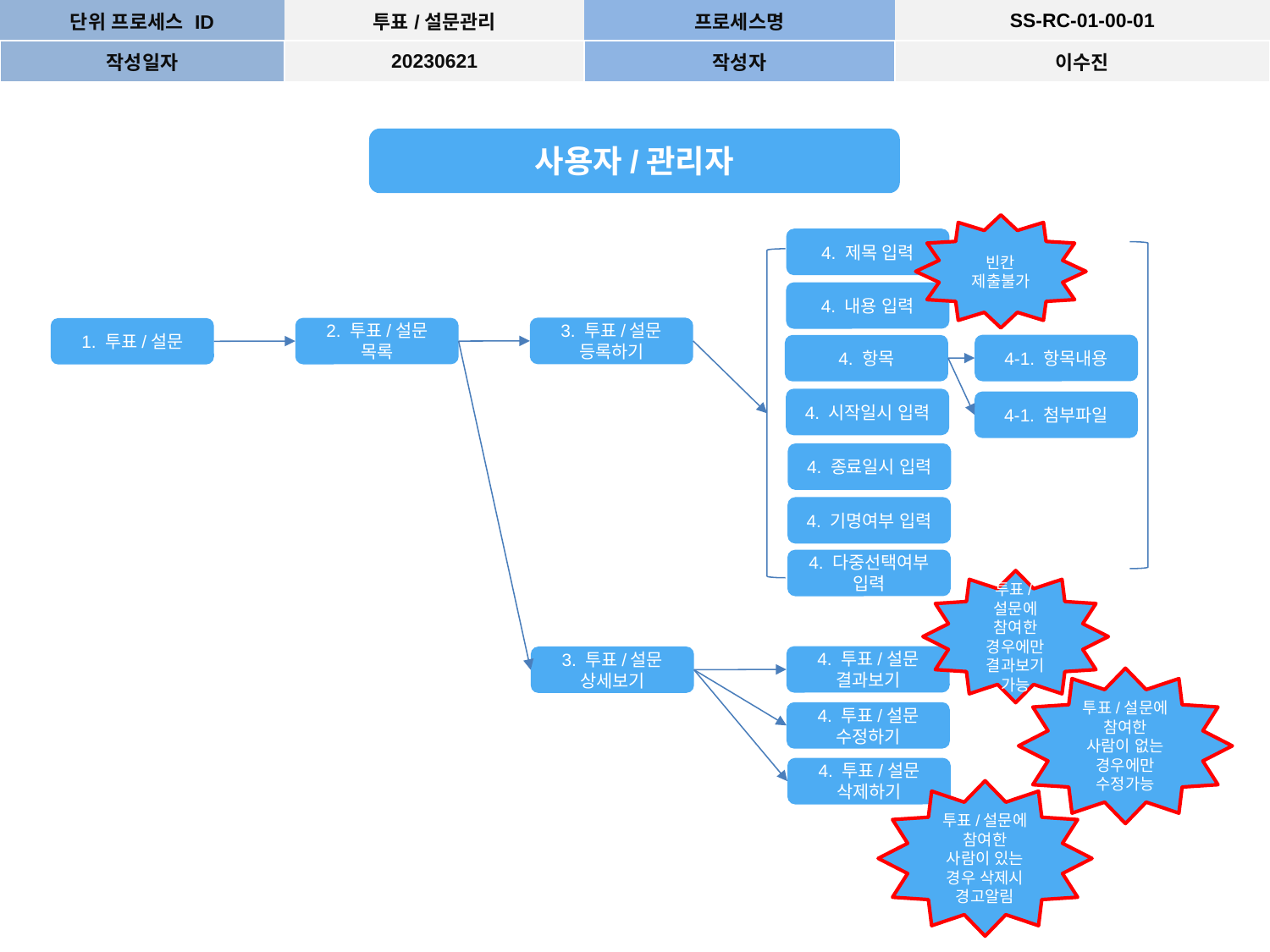

| 단위 프로세스 ID | 투표/설문관리 | 프로세스명 | SS-RC-01-00-01 |
| --- | --- | --- | --- |
| 작성일자 | 20230621 | 작성자 | 이수진 |
사용자/관리자
빈칸
제출불가
4. 제목 입력

4. 내용 입력
3. 투표/설문
등록하기
2. 투표/설문
목록
1. 투표/설문
4-1. 항목내용
4. 항목
4. 시작일시 입력
4-1. 첨부파일
4. 종료일시 입력
4. 기명여부 입력
4. 다중선택여부 입력
투표/설문에 참여한 경우에만 결과보기 가능
4. 투표/설문
결과보기
3. 투표/설문
상세보기
투표/설문에 참여한 사람이 없는 경우에만 수정가능
4. 투표/설문
수정하기
4. 투표/설문
삭제하기
투표/설문에 참여한 사람이 있는 경우 삭제시 경고알림